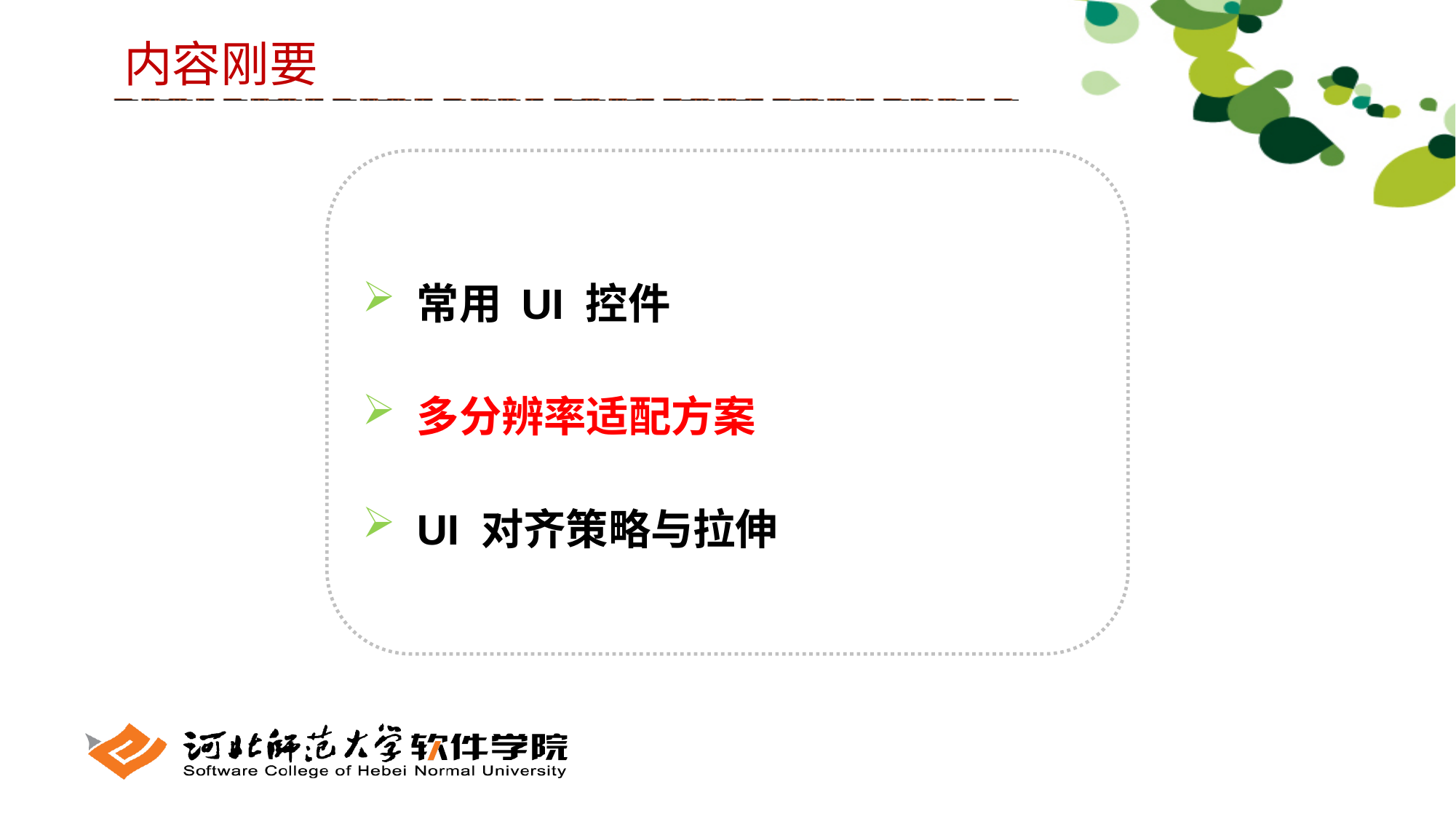

内容刚要
常用 UI 控件
多分辨率适配方案
UI 对齐策略与拉伸